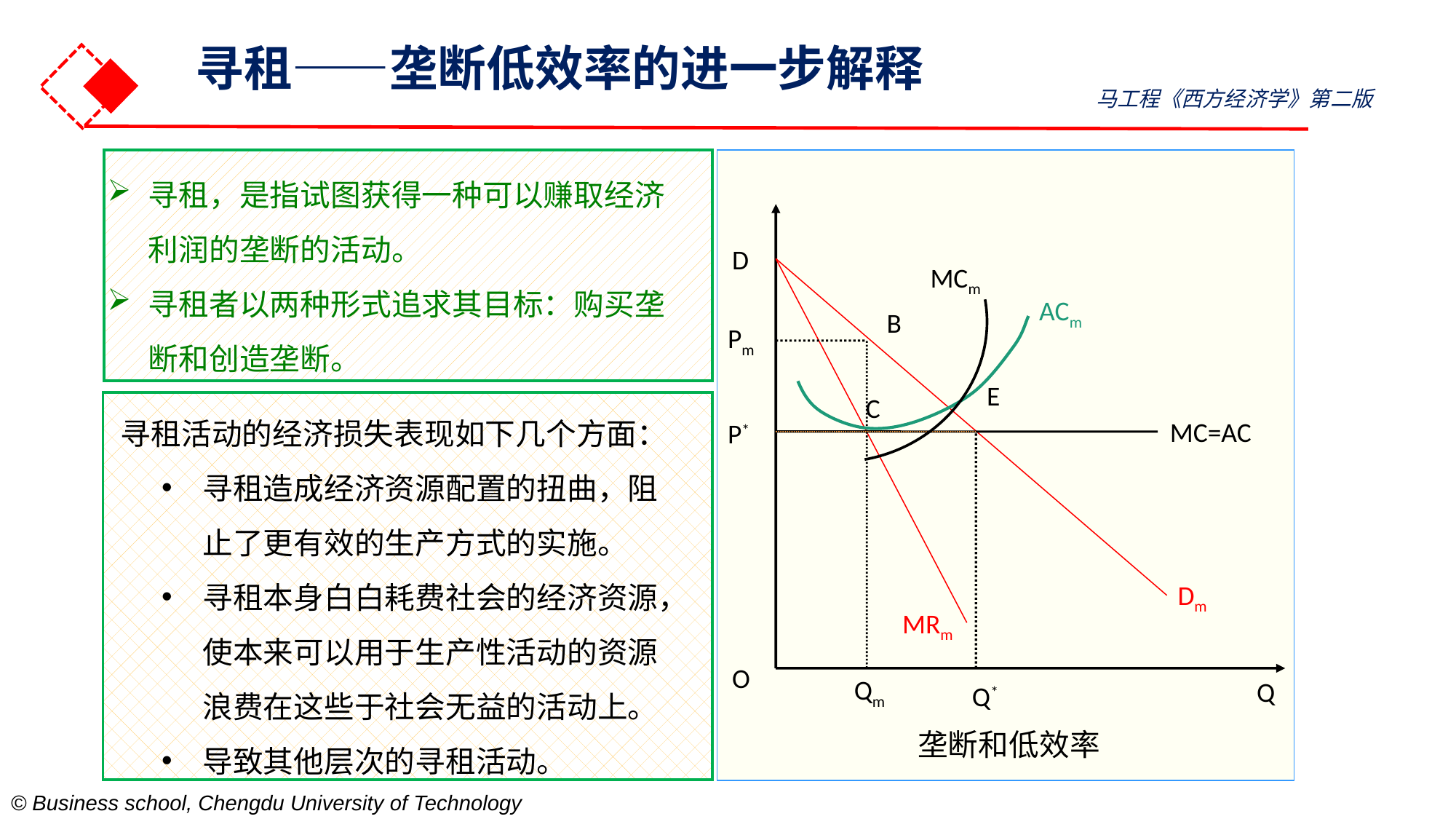

寻租——垄断低效率的进一步解释

马工程《西方经济学》第二版

寻租，是指试图获得一种可以赚取经济利润的垄断的活动。
寻租者以两种形式追求其目标：购买垄断和创造垄断。

D
MCm

ACm
B
Pm

Qm
E
C
寻租活动的经济损失表现如下几个方面：
寻租造成经济资源配置的扭曲，阻止了更有效的生产方式的实施。
寻租本身白白耗费社会的经济资源，使本来可以用于生产性活动的资源浪费在这些于社会无益的活动上。
导致其他层次的寻租活动。

MC=AC
P*

Q*
Dm
MRm
O
Q

垄断和低效率